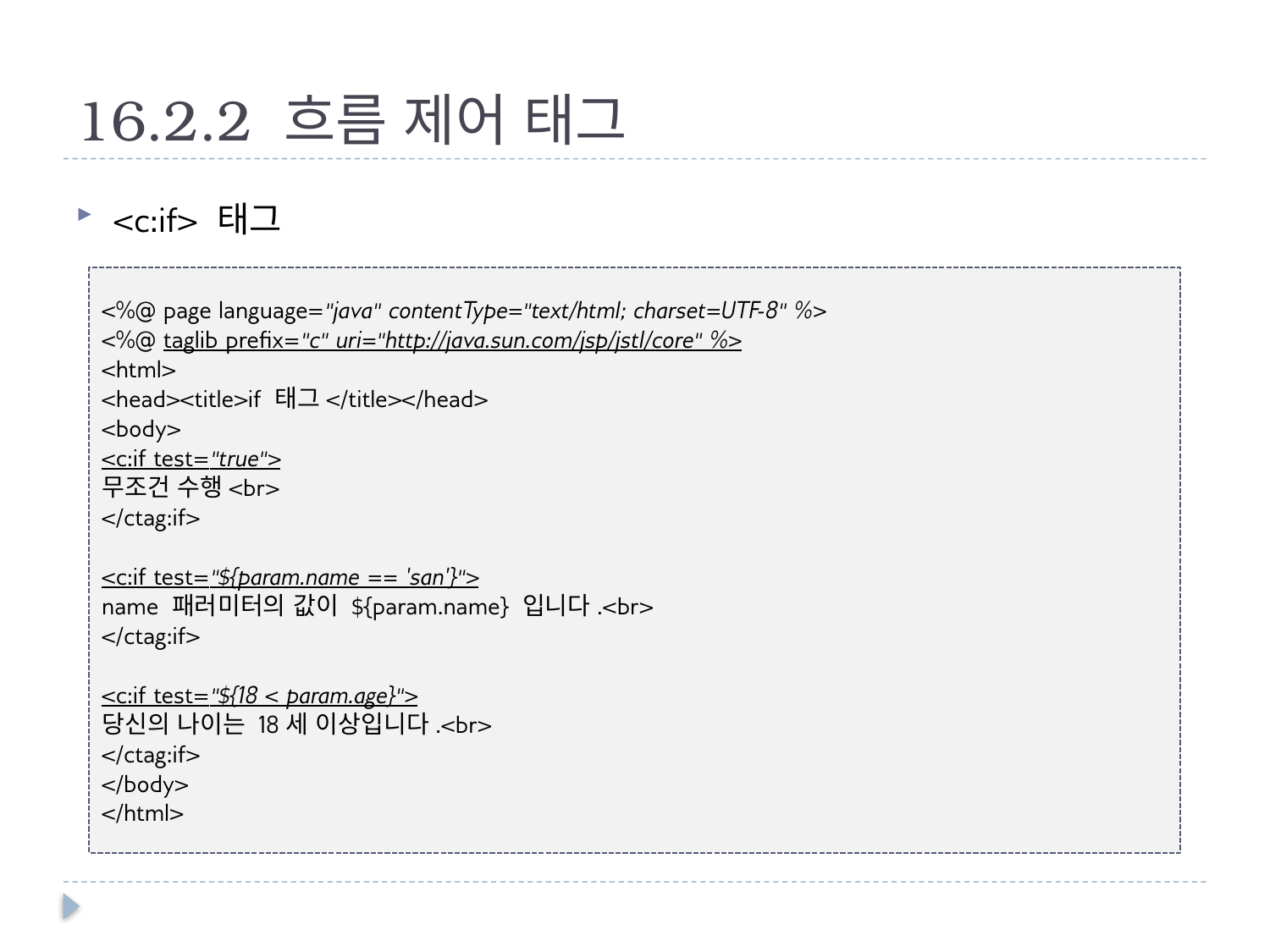

# 16.2.2 흐름 제어 태그
<c:if> 태그
<%@ page language="java" contentType="text/html; charset=UTF-8" %>
<%@ taglib prefix="c" uri="http://java.sun.com/jsp/jstl/core" %>
<html>
<head><title>if 태그</title></head>
<body>
<c:if test="true">
무조건 수행<br>
</ctag:if>

<c:if test="${param.name == 'san'}">
name 패러미터의 값이 ${param.name} 입니다.<br>
</ctag:if>

<c:if test="${18 < param.age}">
당신의 나이는 18세 이상입니다.<br>
</ctag:if>
</body>
</html>